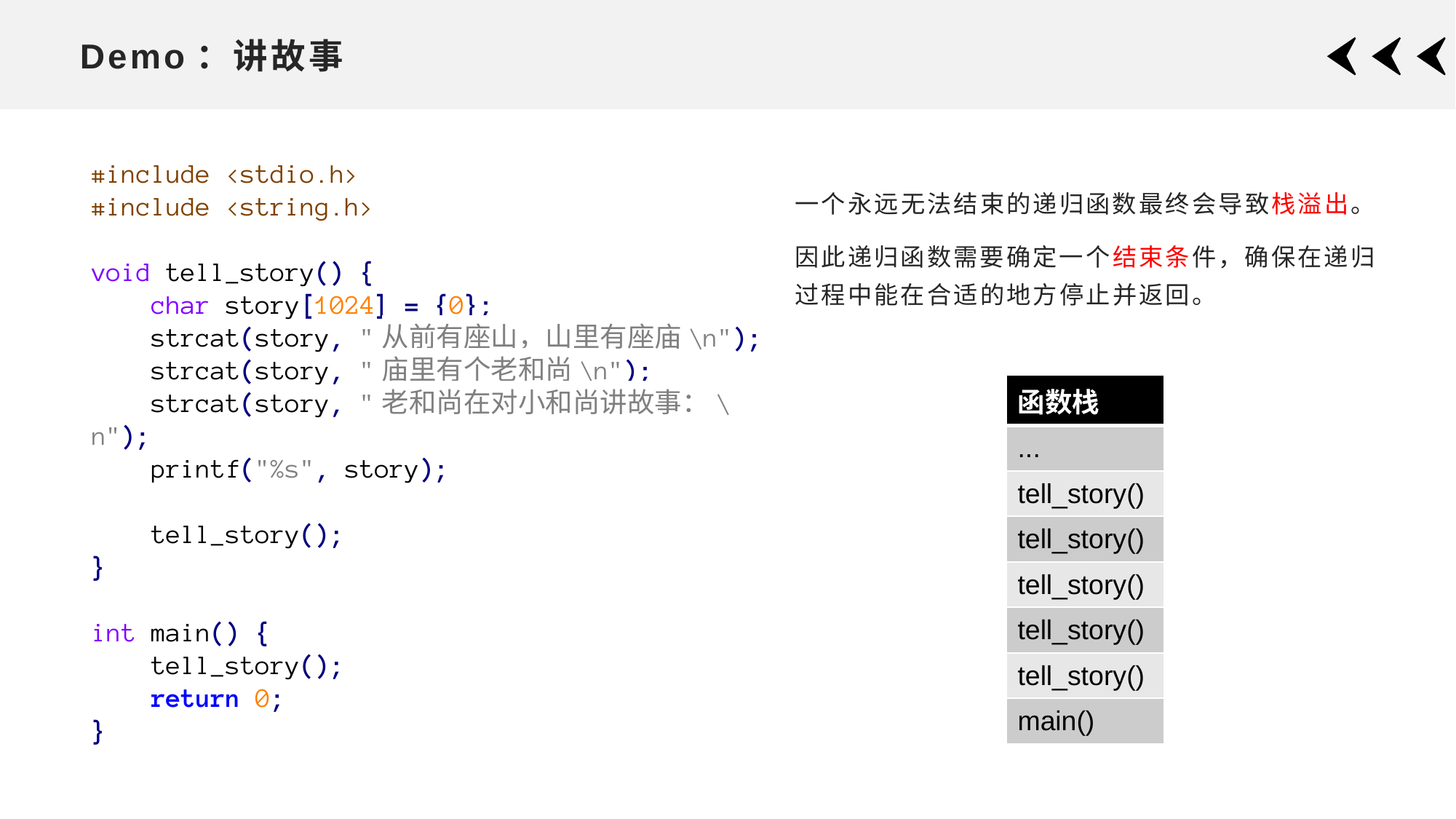

# Demo：讲故事
#include <stdio.h>
#include <string.h>

void tell_story() {
    char story[1024] = {0};
    strcat(story, "从前有座山，山里有座庙\n");
    strcat(story, "庙里有个老和尚\n");
    strcat(story, "老和尚在对小和尚讲故事：\n");
    printf("%s", story);

    tell_story();
}

int main() {
    tell_story();
    return 0;
}
一个永远无法结束的递归函数最终会导致栈溢出。
因此递归函数需要确定一个结束条件，确保在递归过程中能在合适的地方停止并返回。
| 函数栈 |
| --- |
| ... |
| tell\_story() |
| tell\_story() |
| tell\_story() |
| tell\_story() |
| tell\_story() |
| main() |